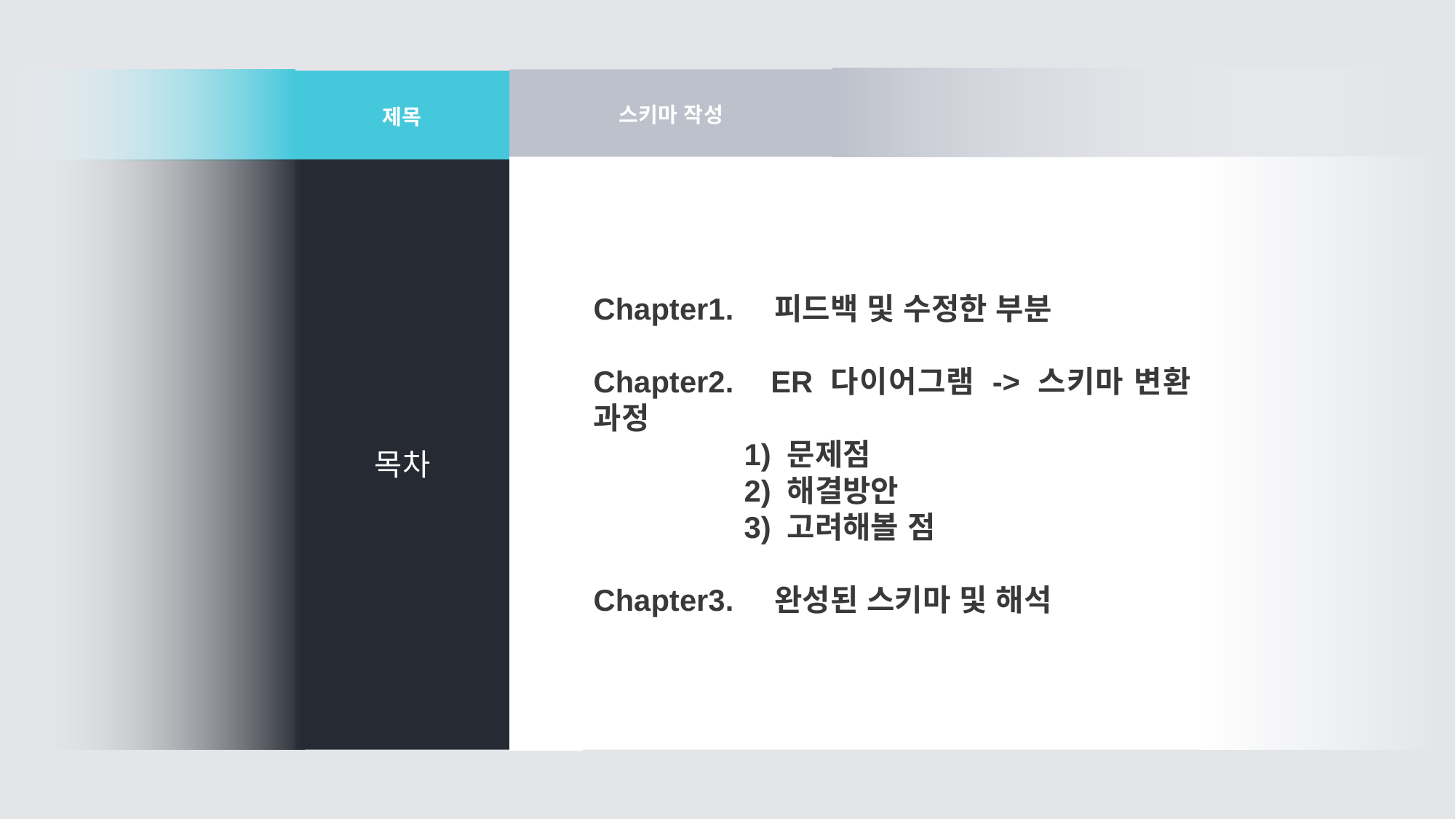

스키마 작성
제목

Chapter1.    피드백 및 수정한 부분

Chapter2.    ER 다이어그램 -> 스키마 변환 과정
                  1) 문제점
                  2) 해결방안
                  3) 고려해볼 점

Chapter3.    완성된 스키마 및 해석

목차